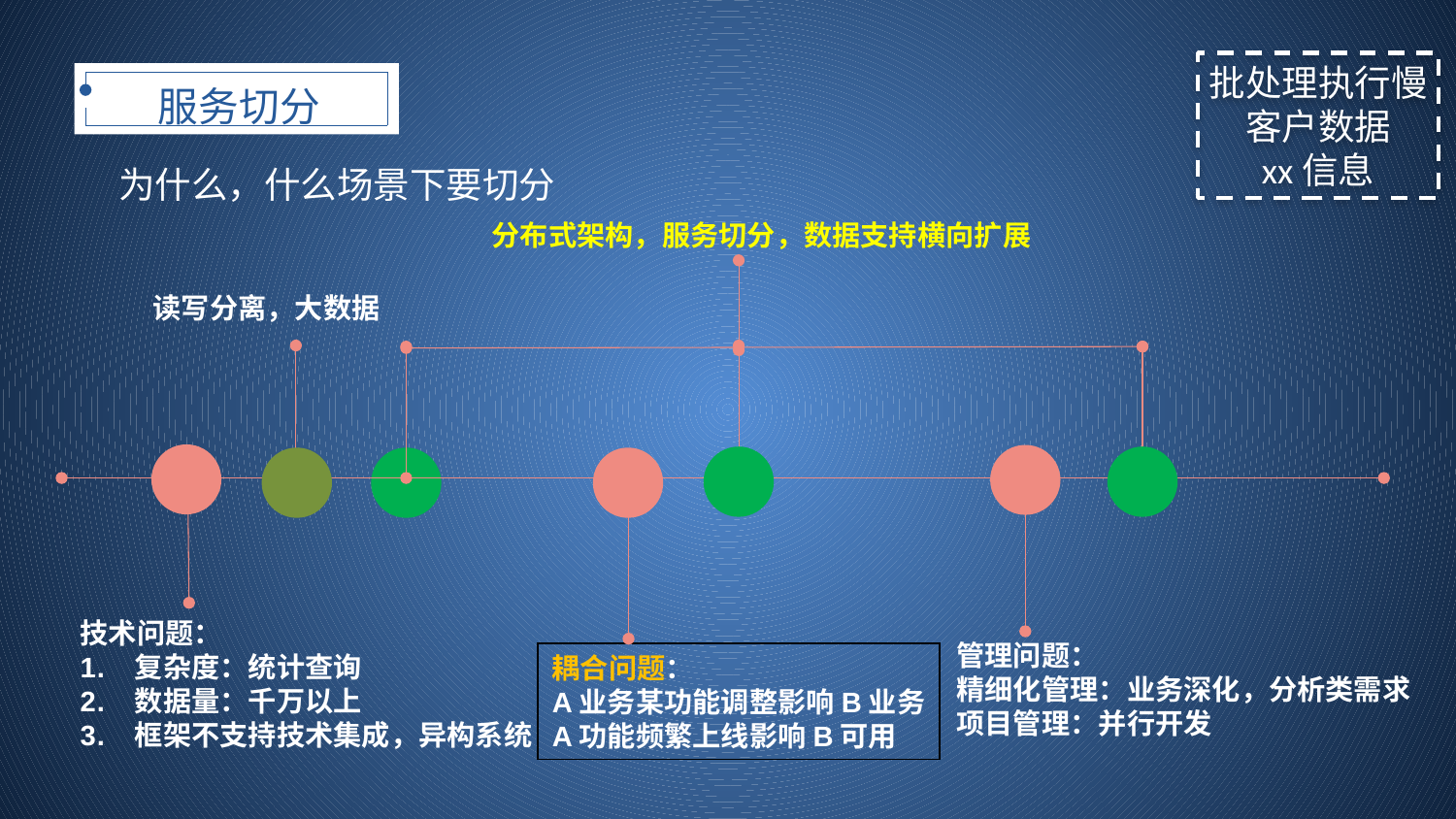

服务切分

批处理执行慢
客户数据
xx信息
为什么，什么场景下要切分
分布式架构，服务切分，数据支持横向扩展
读写分离，大数据

技术问题：
复杂度：统计查询
数据量：千万以上
框架不支持技术集成，异构系统
管理问题：
精细化管理：业务深化，分析类需求
项目管理：并行开发
耦合问题：
A业务某功能调整影响B业务
A功能频繁上线影响B可用